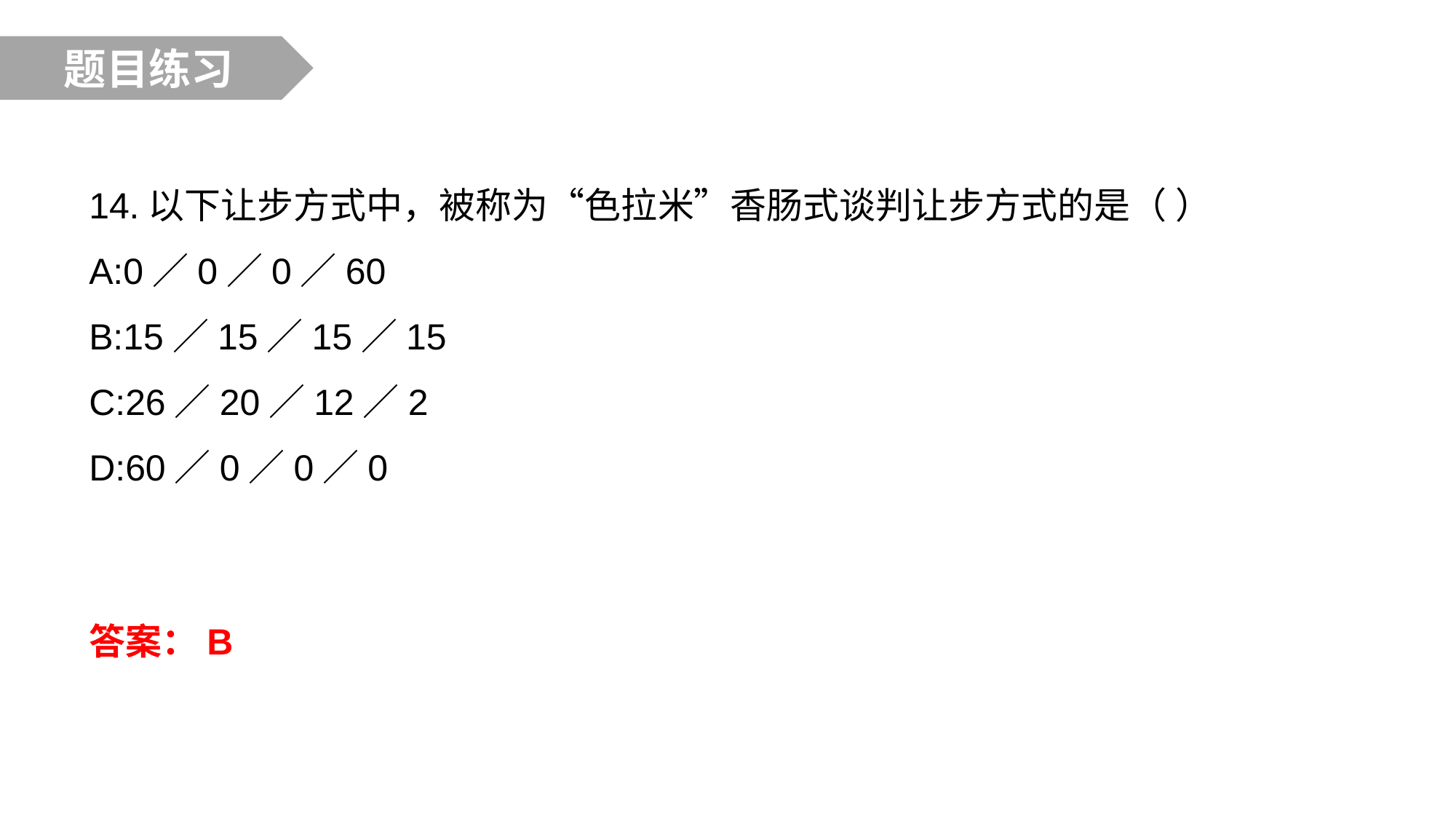

题目练习
14.以下让步方式中，被称为“色拉米”香肠式谈判让步方式的是（ ）
A:0／0／0／60
B:15／15／15／15
C:26／20／12／2
D:​60／0／0／0
答案：B